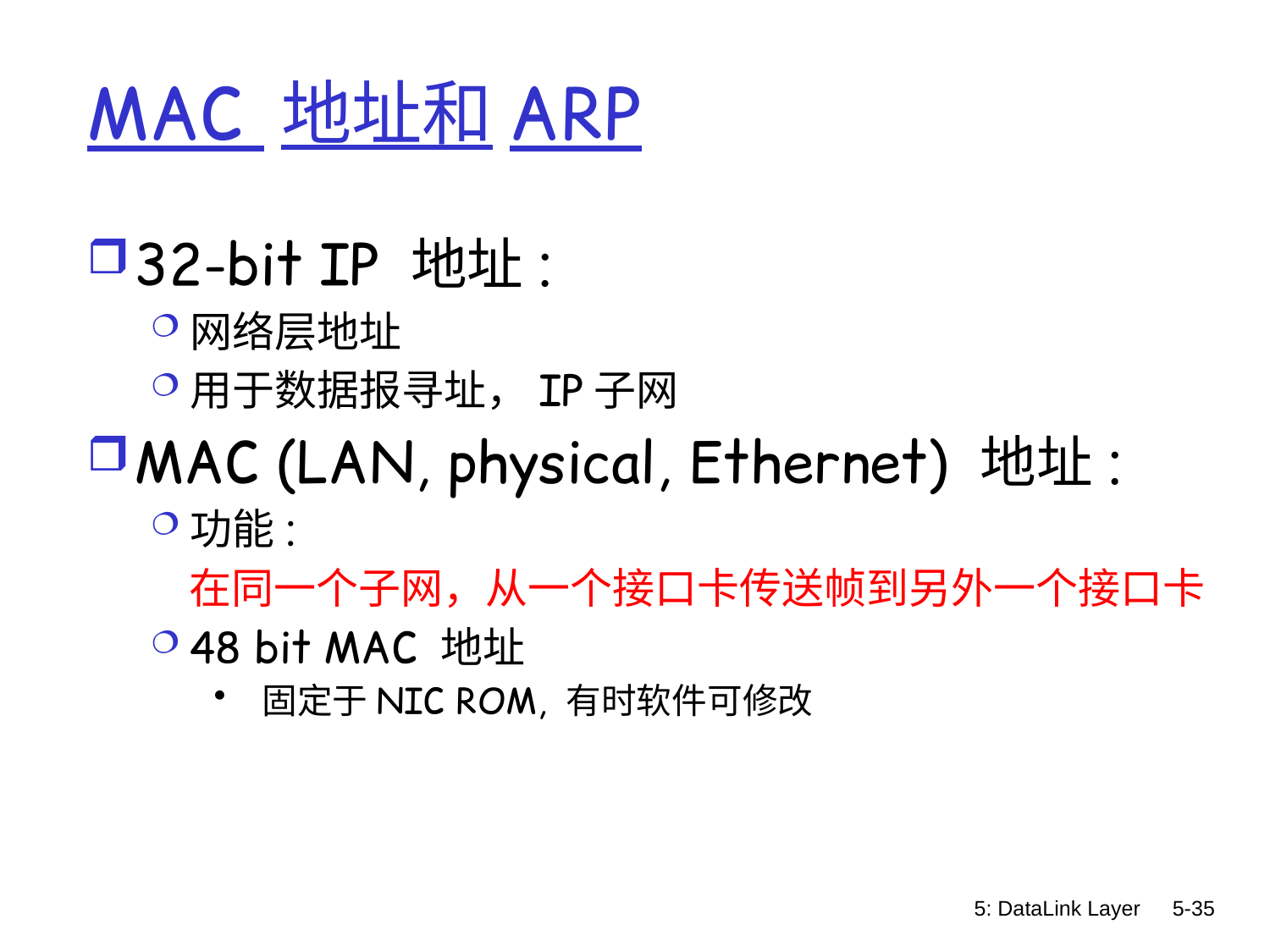

# MAC 地址和ARP
32-bit IP 地址:
网络层地址
用于数据报寻址，IP子网
MAC (LAN, physical, Ethernet) 地址:
功能:
   在同一个子网，从一个接口卡传送帧到另外一个接口卡
48 bit MAC 地址
 固定于NIC ROM, 有时软件可修改
5: DataLink Layer
5-35